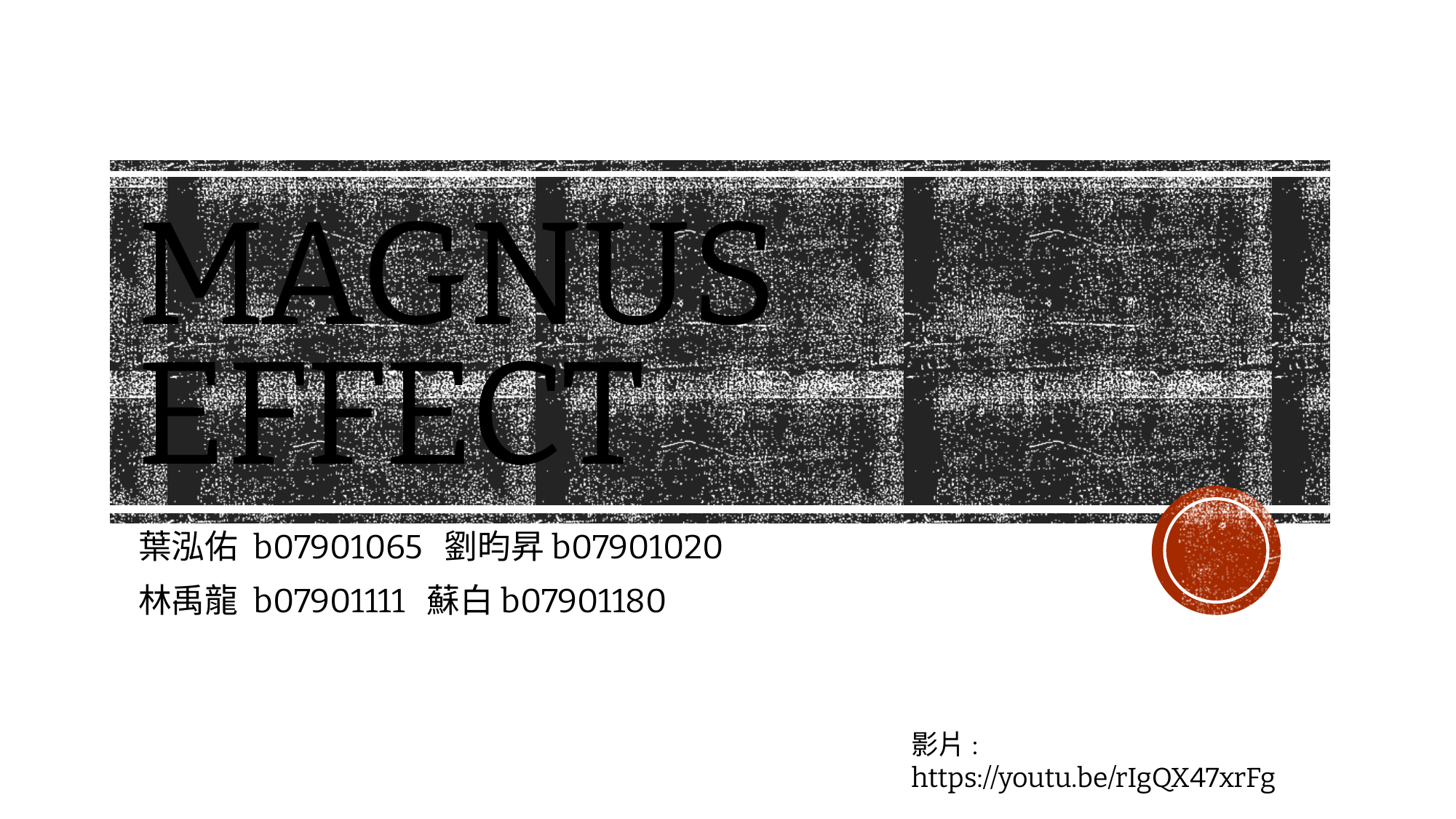

# Magnus effect
葉泓佑 b07901065  劉昀昇b07901020
林禹龍 b07901111  蘇白b07901180
影片:
https://youtu.be/rIgQX47xrFg